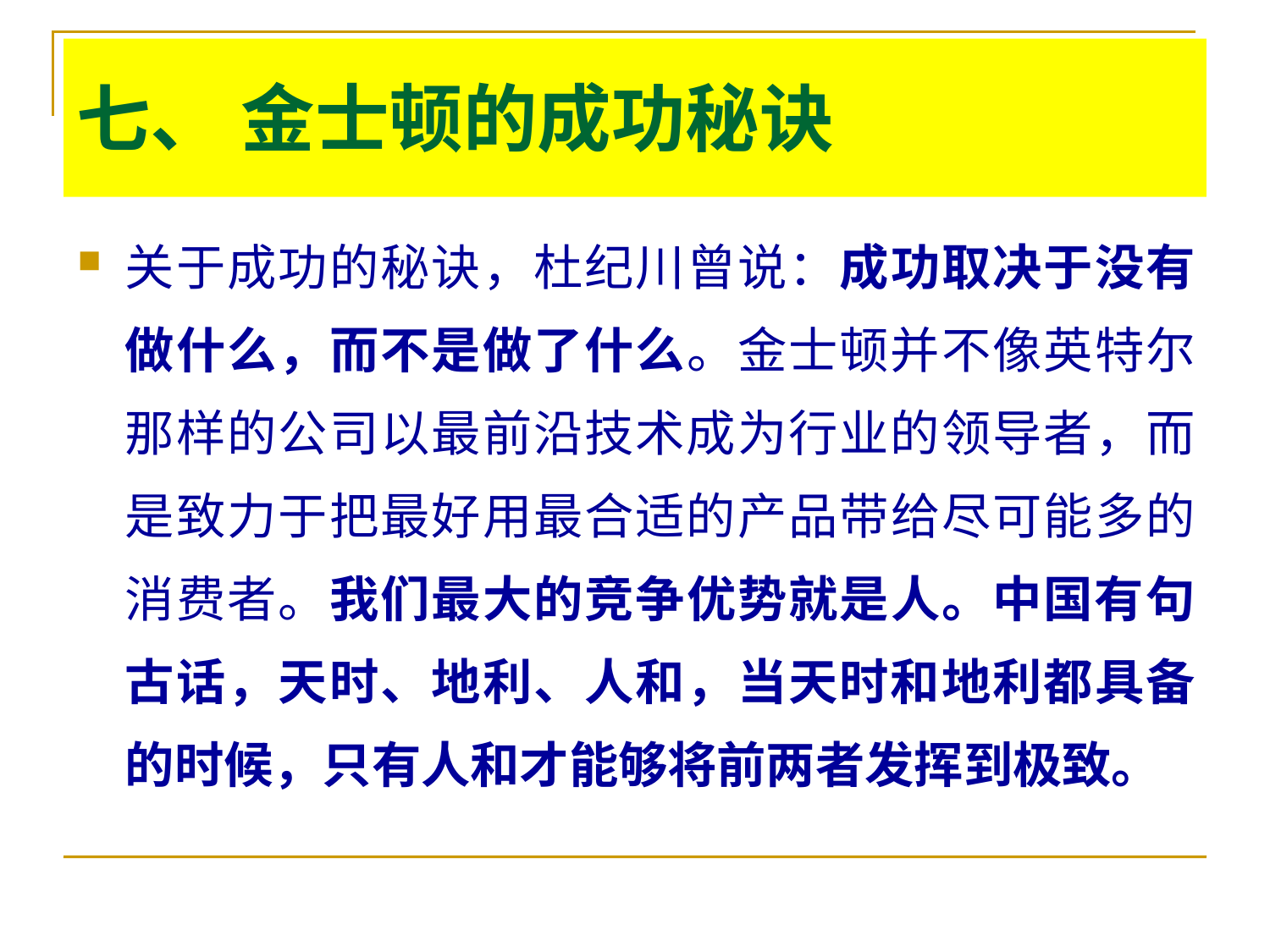

# 七、 金士顿的成功秘诀
关于成功的秘诀，杜纪川曾说：成功取决于没有做什么，而不是做了什么。金士顿并不像英特尔那样的公司以最前沿技术成为行业的领导者，而是致力于把最好用最合适的产品带给尽可能多的消费者。我们最大的竞争优势就是人。中国有句古话，天时、地利、人和，当天时和地利都具备的时候，只有人和才能够将前两者发挥到极致。

66